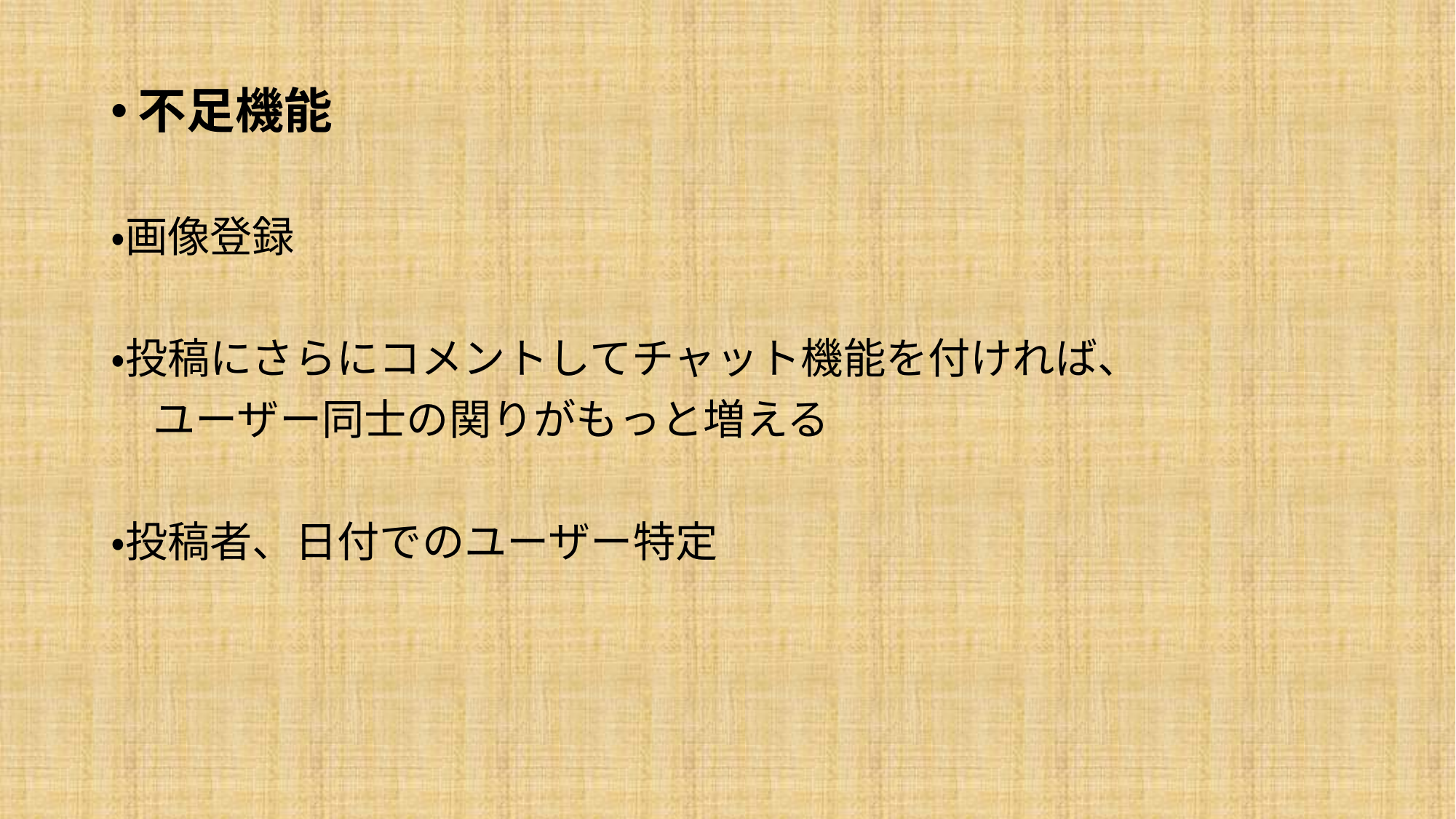

不足機能

・画像登録

・投稿にさらにコメントしてチャット機能を付ければ、
　ユーザー同士の関りがもっと増える

・投稿者、日付でのユーザー特定